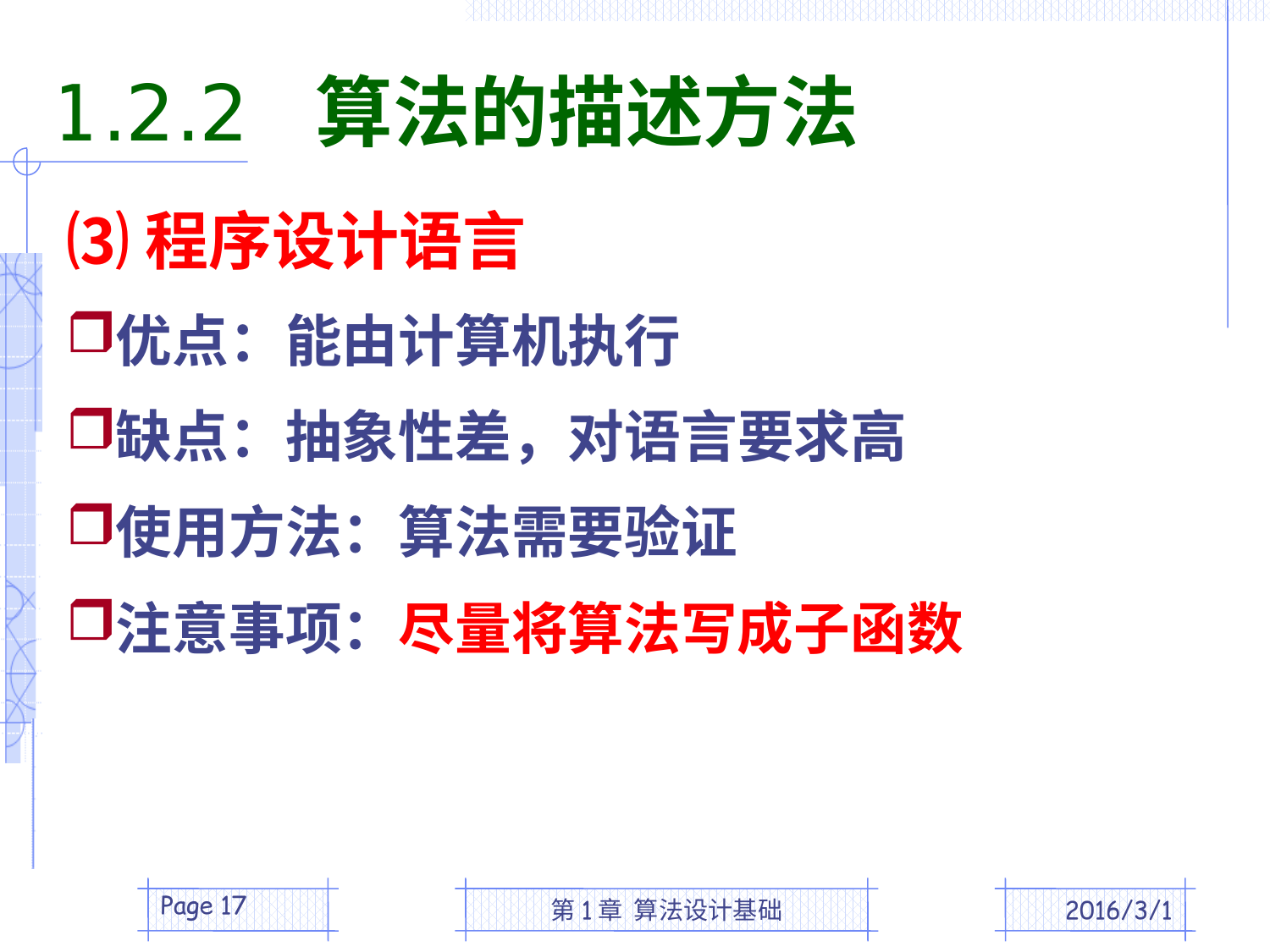

1.2.2  算法的描述方法
⑶程序设计语言
优点：能由计算机执行
缺点：抽象性差，对语言要求高
使用方法：算法需要验证
注意事项：尽量将算法写成子函数

Page 17
第1章  算法设计基础
2016/3/1